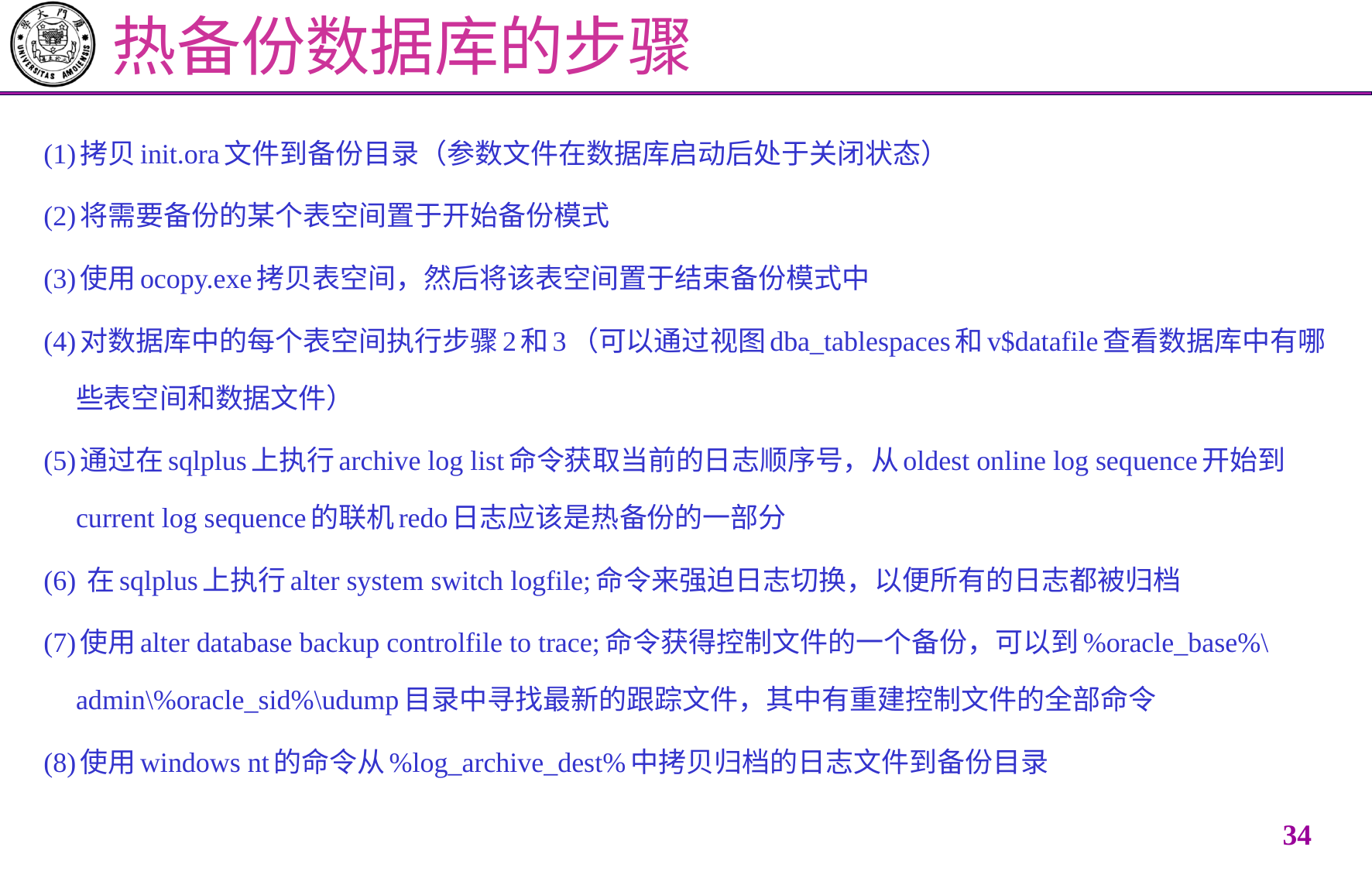

# 热备份数据库的步骤
(1)拷贝init.ora文件到备份目录（参数文件在数据库启动后处于关闭状态）
(2)将需要备份的某个表空间置于开始备份模式
(3)使用ocopy.exe拷贝表空间，然后将该表空间置于结束备份模式中
(4)对数据库中的每个表空间执行步骤2和3（可以通过视图dba_tablespaces和v$datafile查看数据库中有哪些表空间和数据文件）
(5)通过在sqlplus上执行archive log list命令获取当前的日志顺序号，从oldest online log sequence开始到current log sequence的联机redo日志应该是热备份的一部分
(6) 在sqlplus上执行alter system switch logfile;命令来强迫日志切换，以便所有的日志都被归档
(7)使用alter database backup controlfile to trace;命令获得控制文件的一个备份，可以到%oracle_base%\admin\%oracle_sid%\udump目录中寻找最新的跟踪文件，其中有重建控制文件的全部命令
(8)使用windows nt的命令从%log_archive_dest%中拷贝归档的日志文件到备份目录

34